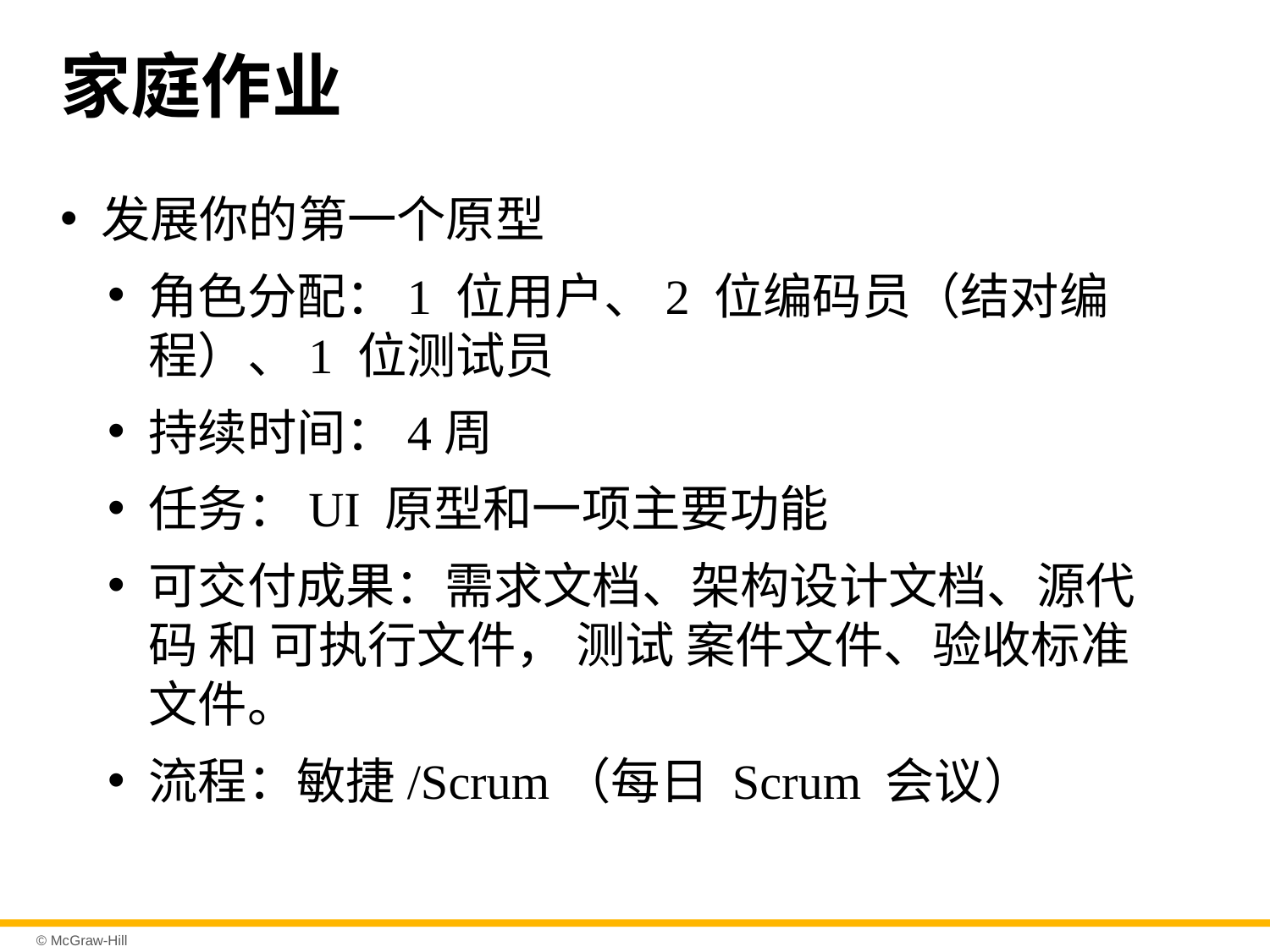

# 家庭作业
发展你的第一个原型
角色分配：1 位用户、2 位编码员（结对编程）、1 位测试员
持续时间：4周
任务：UI 原型和一项主要功能
可交付成果：需求文档、架构设计文档、源代码 和 可执行文件， 测试 案件文件、验收标准文件。
流程：敏捷/Scrum（每日 Scrum 会议）

27